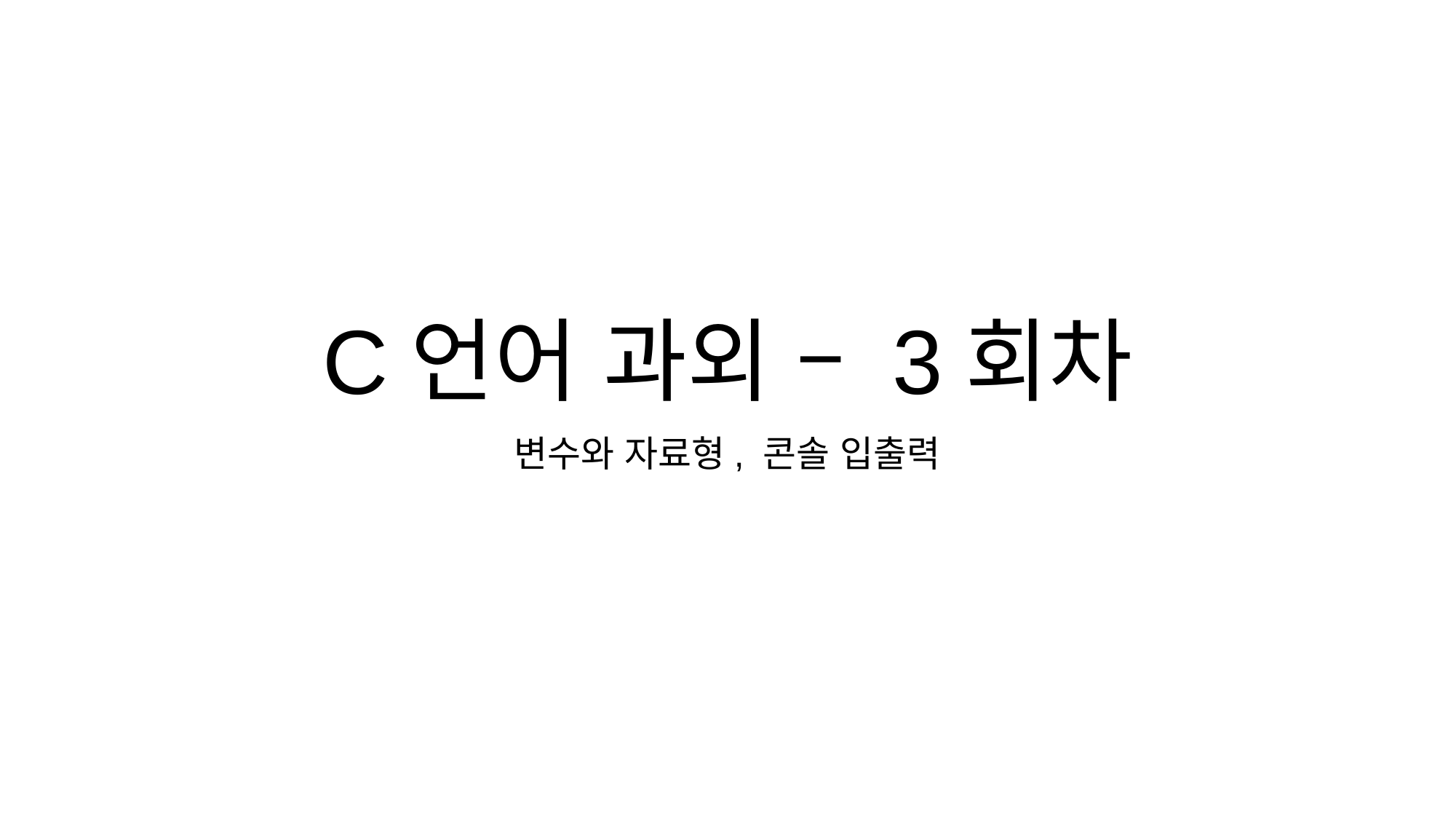

# C언어 과외 – 3회차
변수와 자료형, 콘솔 입출력